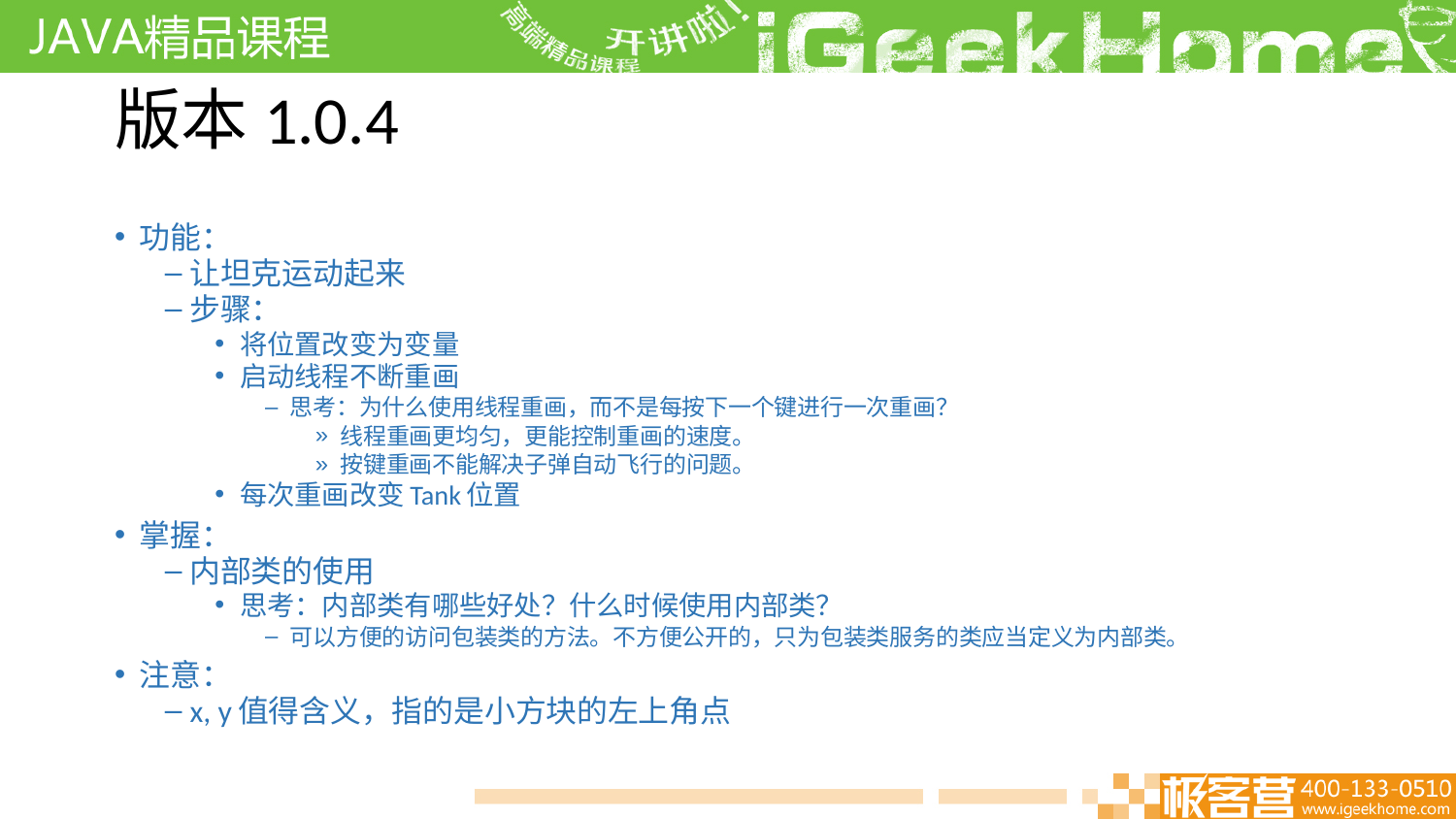

# 版本1.0.4
功能：
让坦克运动起来
步骤：
将位置改变为变量
启动线程不断重画
思考：为什么使用线程重画，而不是每按下一个键进行一次重画？
线程重画更均匀，更能控制重画的速度。
按键重画不能解决子弹自动飞行的问题。
每次重画改变Tank位置
掌握：
内部类的使用
思考：内部类有哪些好处？什么时候使用内部类？
可以方便的访问包装类的方法。不方便公开的，只为包装类服务的类应当定义为内部类。
注意：
x, y值得含义，指的是小方块的左上角点